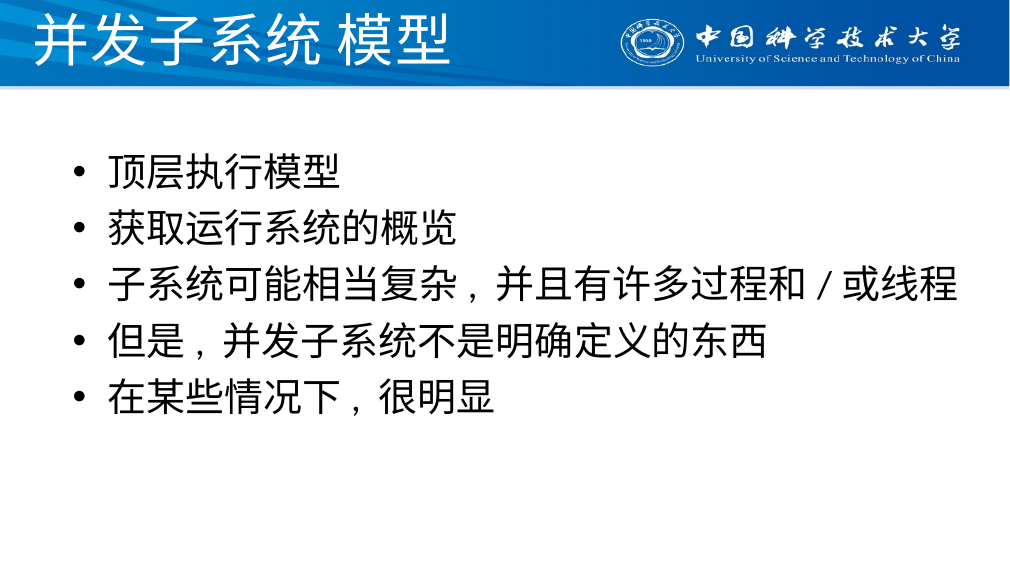

# 并发子系统 模型
顶层执行模型
获取运行系统的概览
子系统可能相当复杂, 并且有许多过程和/或线程
但是, 并发子系统不是明确定义的东西
在某些情况下, 很明显